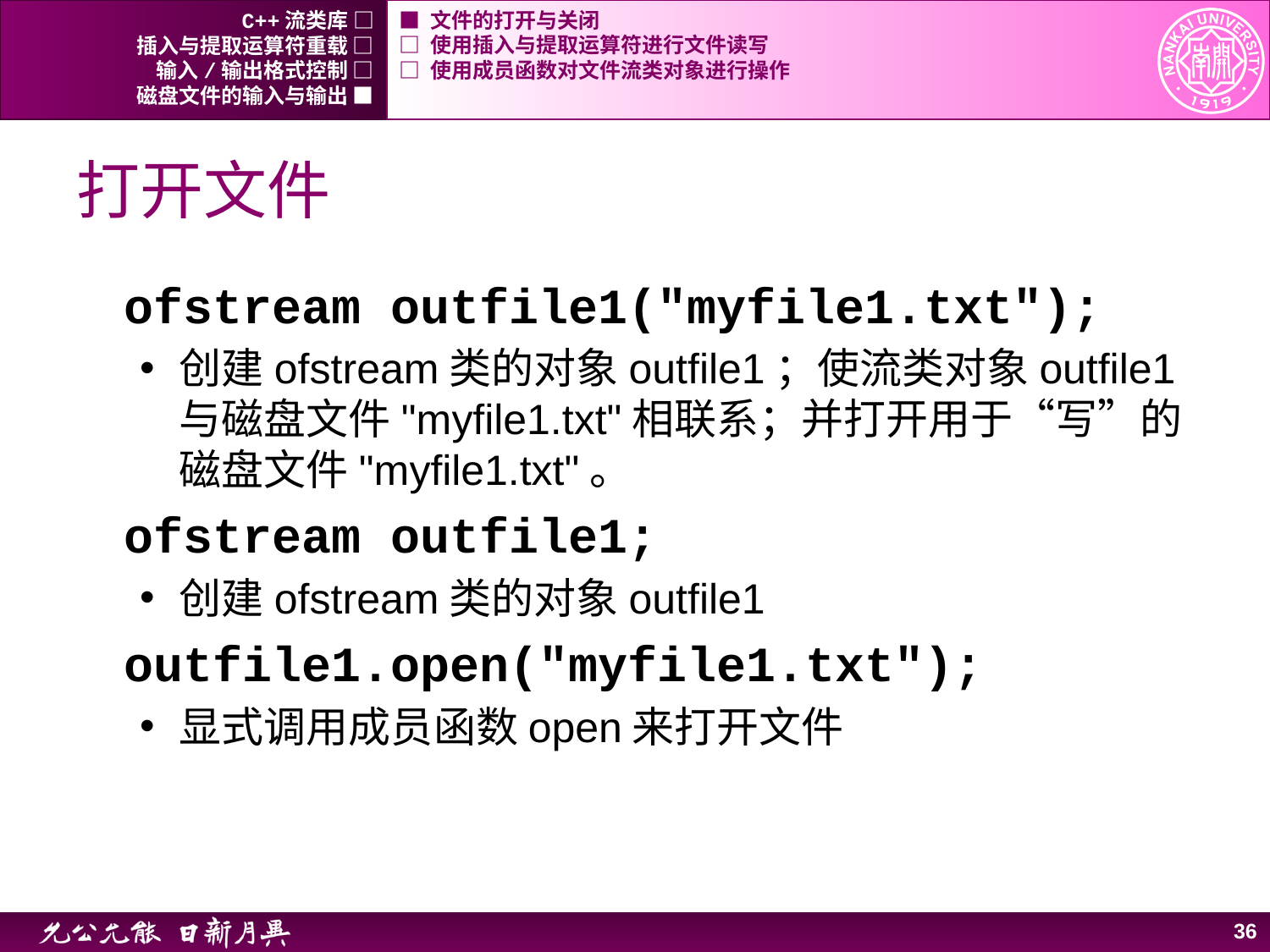

C++流类库 □
■ 文件的打开与关闭
插入与提取运算符重载 □
□ 使用插入与提取运算符进行文件读写
输入/输出格式控制 □
□ 使用成员函数对文件流类对象进行操作
磁盘文件的输入与输出 ■
# 打开文件
ofstream outfile1("myfile1.txt");
创建ofstream类的对象outfile1；使流类对象outfile1与磁盘文件"myfile1.txt"相联系；并打开用于“写”的磁盘文件"myfile1.txt"。
ofstream outfile1;
创建ofstream类的对象outfile1
outfile1.open("myfile1.txt");
显式调用成员函数open来打开文件

36